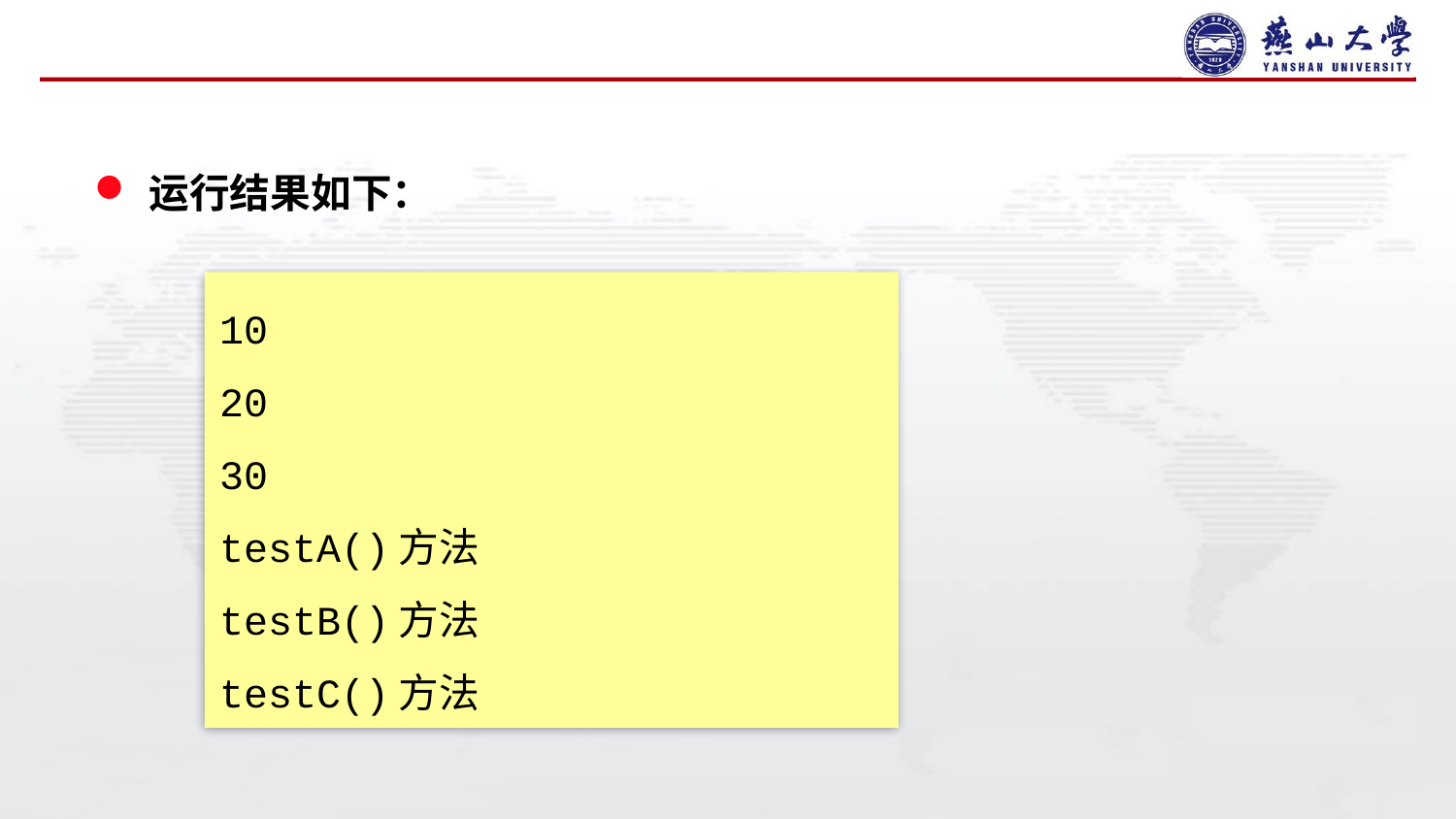

#
运行结果如下：

10
20
30
testA()方法
testB()方法
testC()方法